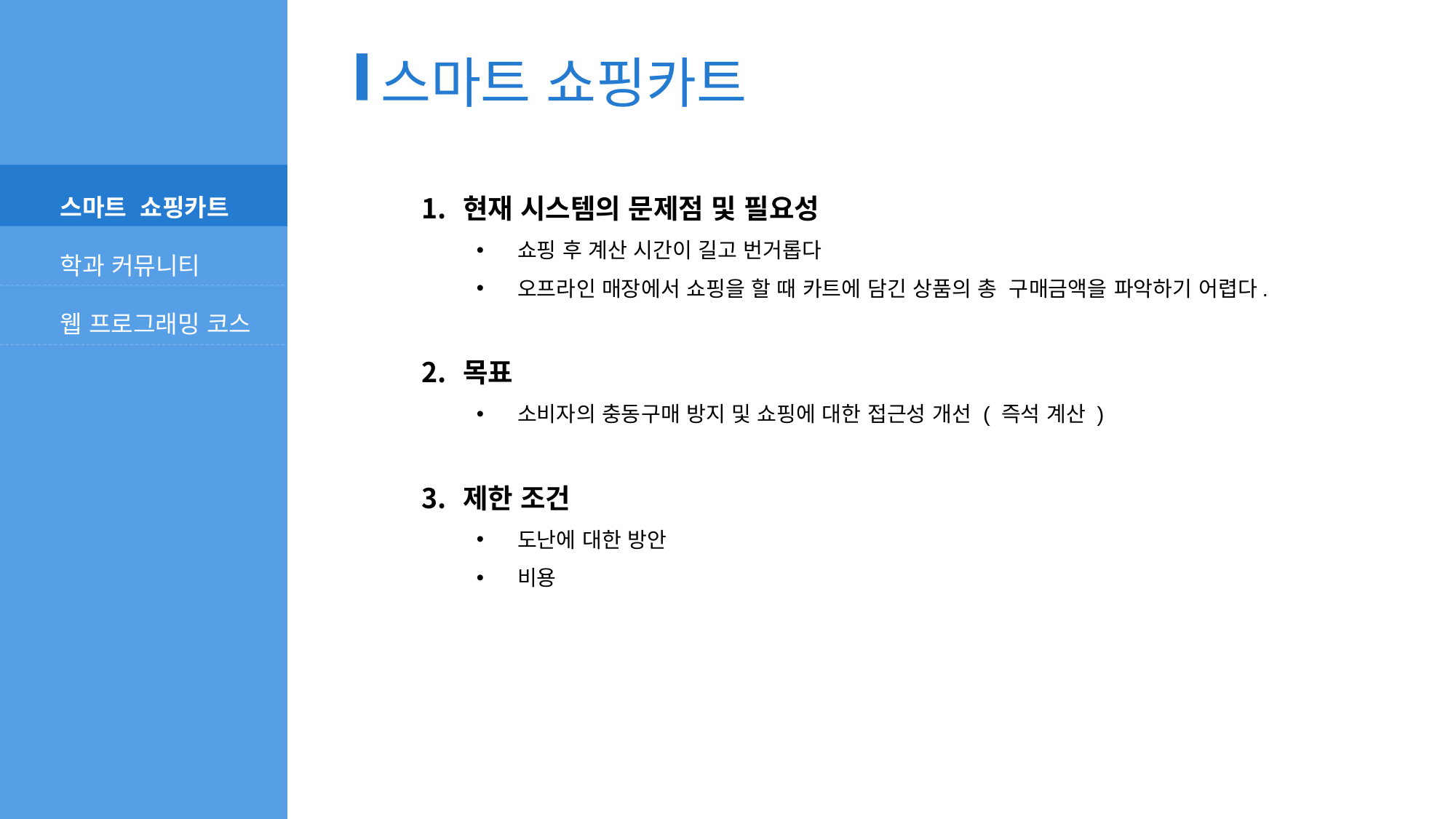

스마트 쇼핑카트

스마트  쇼핑카트
학과 커뮤니티
웹 프로그래밍 코스

현재 시스템의 문제점 및 필요성
쇼핑 후 계산 시간이 길고 번거롭다
오프라인 매장에서 쇼핑을 할 때 카트에 담긴 상품의 총  구매금액을 파악하기 어렵다.
목표
소비자의 충동구매 방지 및 쇼핑에 대한 접근성 개선 ( 즉석 계산 )
제한 조건
도난에 대한 방안
비용